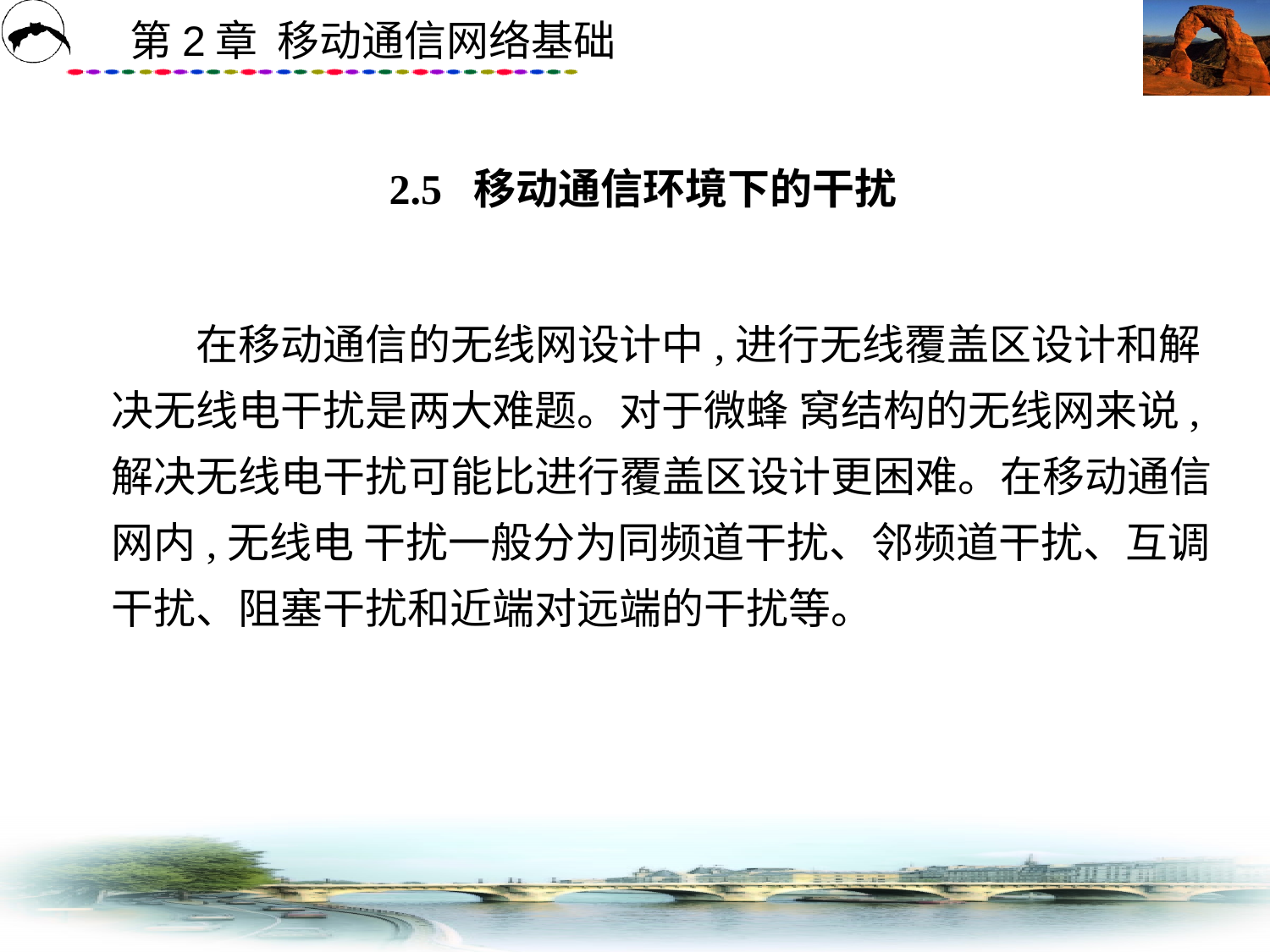

# 2.5  移动通信环境下的干扰
　　在移动通信的无线网设计中,进行无线覆盖区设计和解决无线电干扰是两大难题。对于微蜂 窝结构的无线网来说,解决无线电干扰可能比进行覆盖区设计更困难。在移动通信网内,无线电 干扰一般分为同频道干扰、邻频道干扰、互调干扰、阻塞干扰和近端对远端的干扰等。